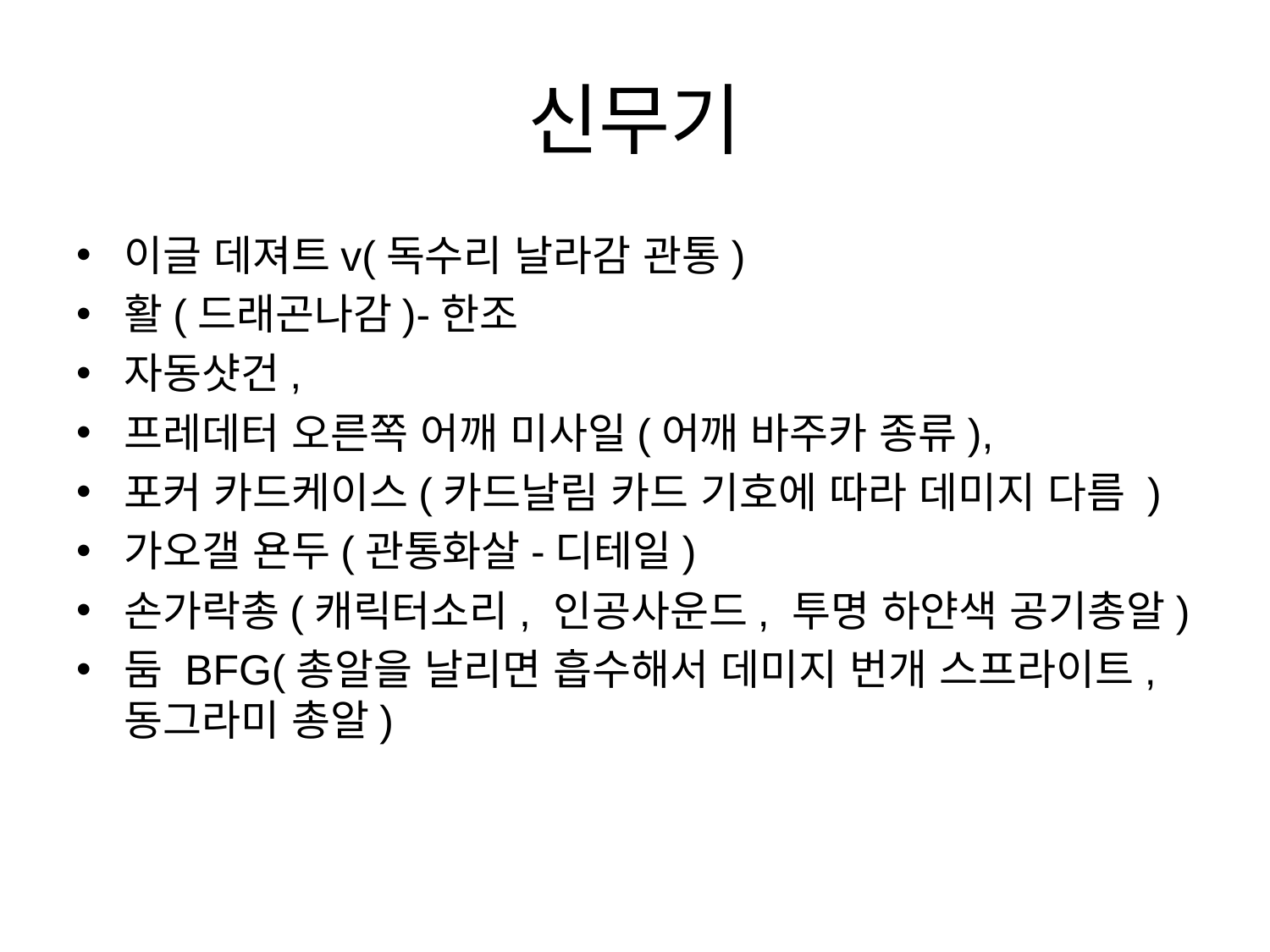

# 신무기
이글 데져트v(독수리 날라감 관통)
활(드래곤나감)-한조
자동샷건,
프레데터 오른쪽 어깨 미사일(어깨 바주카 종류),
포커 카드케이스(카드날림 카드 기호에 따라 데미지 다름 )
가오갤 욘두(관통화살-디테일)
손가락총(캐릭터소리, 인공사운드, 투명 하얀색 공기총알)
둠 BFG(총알을 날리면 흡수해서 데미지 번개 스프라이트,동그라미 총알)